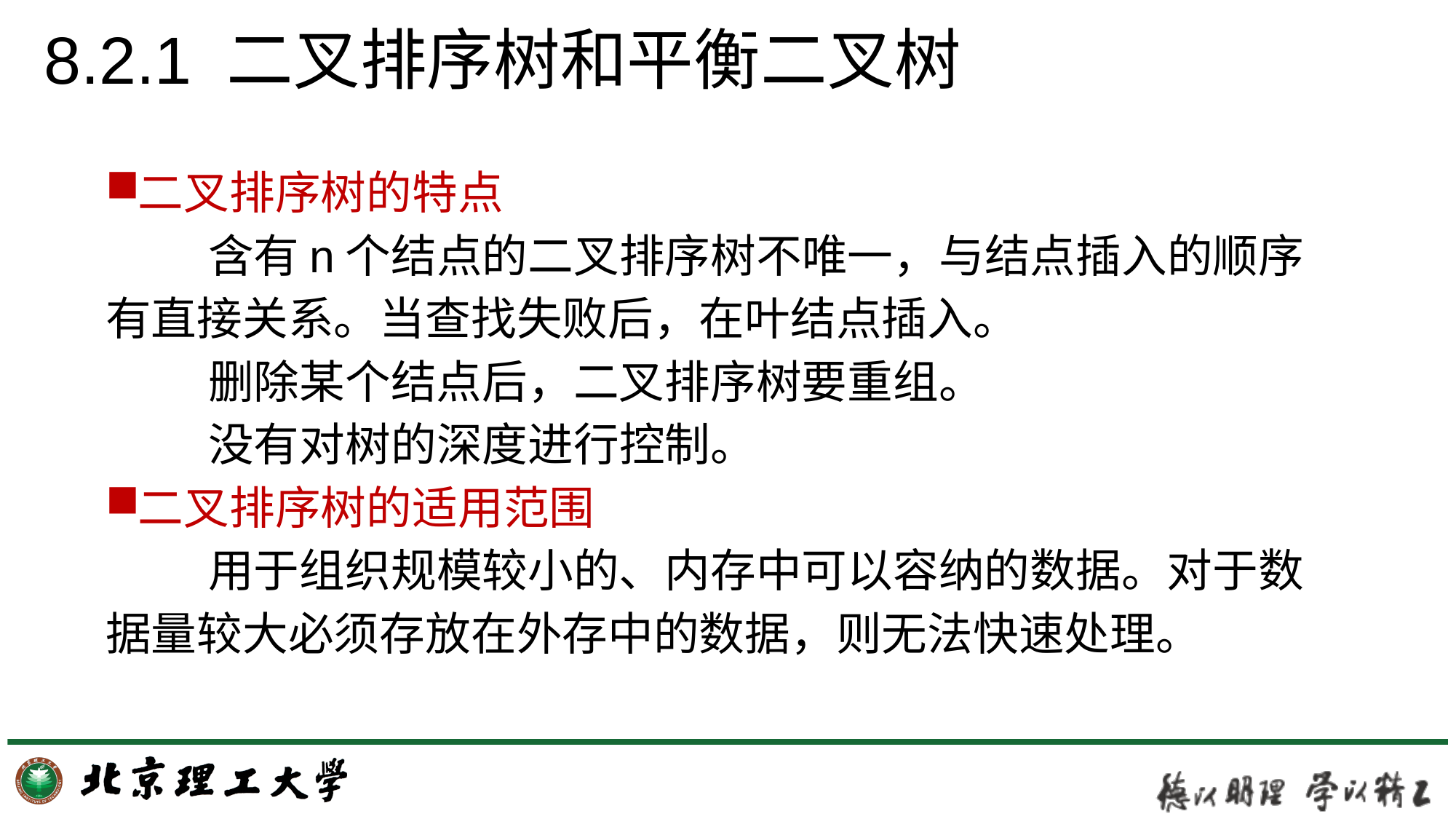

# 8.2.1 二叉排序树和平衡二叉树
二叉排序树的特点
	含有n个结点的二叉排序树不唯一，与结点插入的顺序有直接关系。当查找失败后，在叶结点插入。
	删除某个结点后，二叉排序树要重组。
	没有对树的深度进行控制。
二叉排序树的适用范围
	用于组织规模较小的、内存中可以容纳的数据。对于数据量较大必须存放在外存中的数据，则无法快速处理。